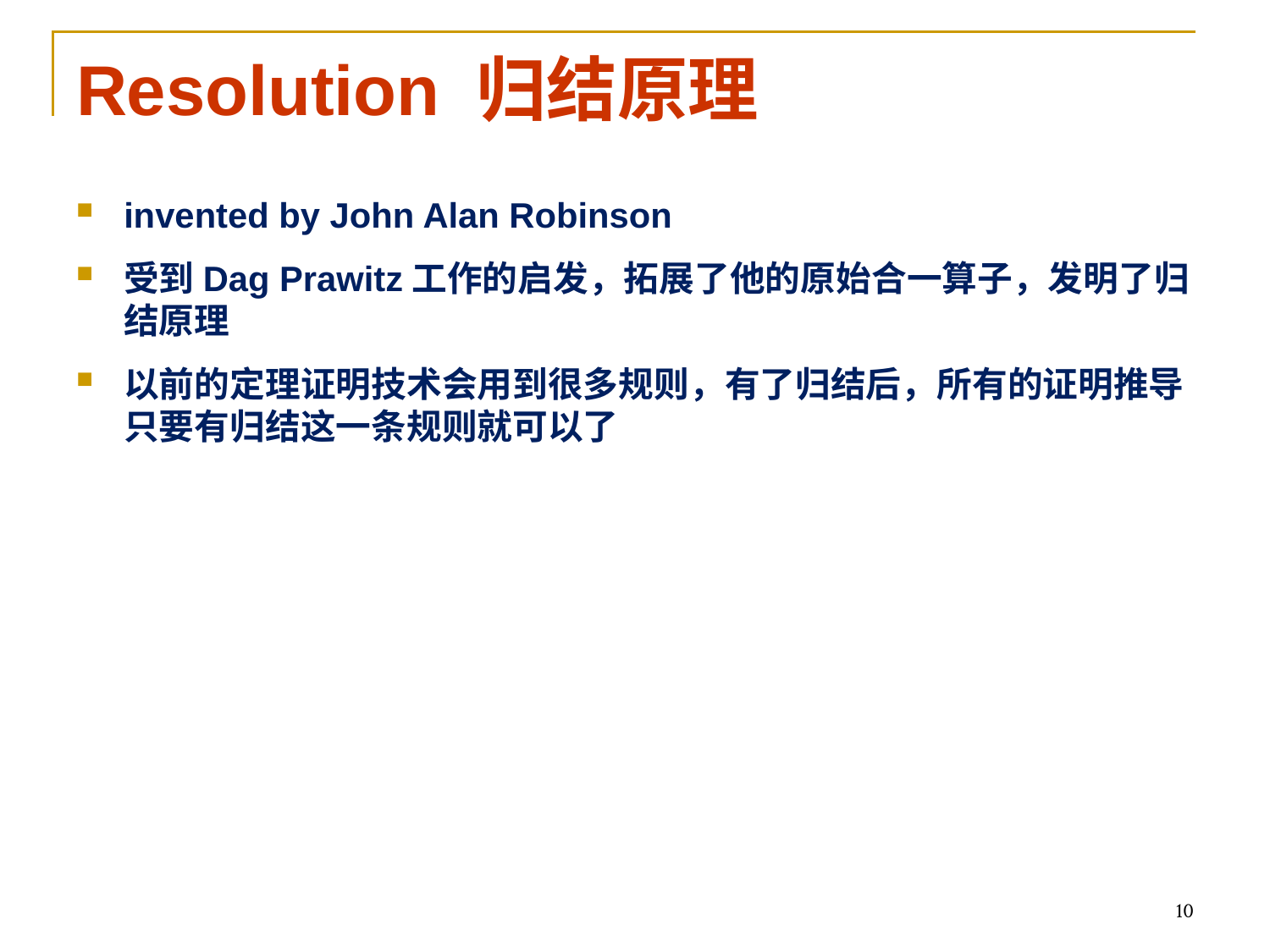

# Resolution 归结原理
invented by John Alan Robinson
受到Dag Prawitz工作的启发，拓展了他的原始合一算子，发明了归结原理
以前的定理证明技术会用到很多规则，有了归结后，所有的证明推导只要有归结这一条规则就可以了
10